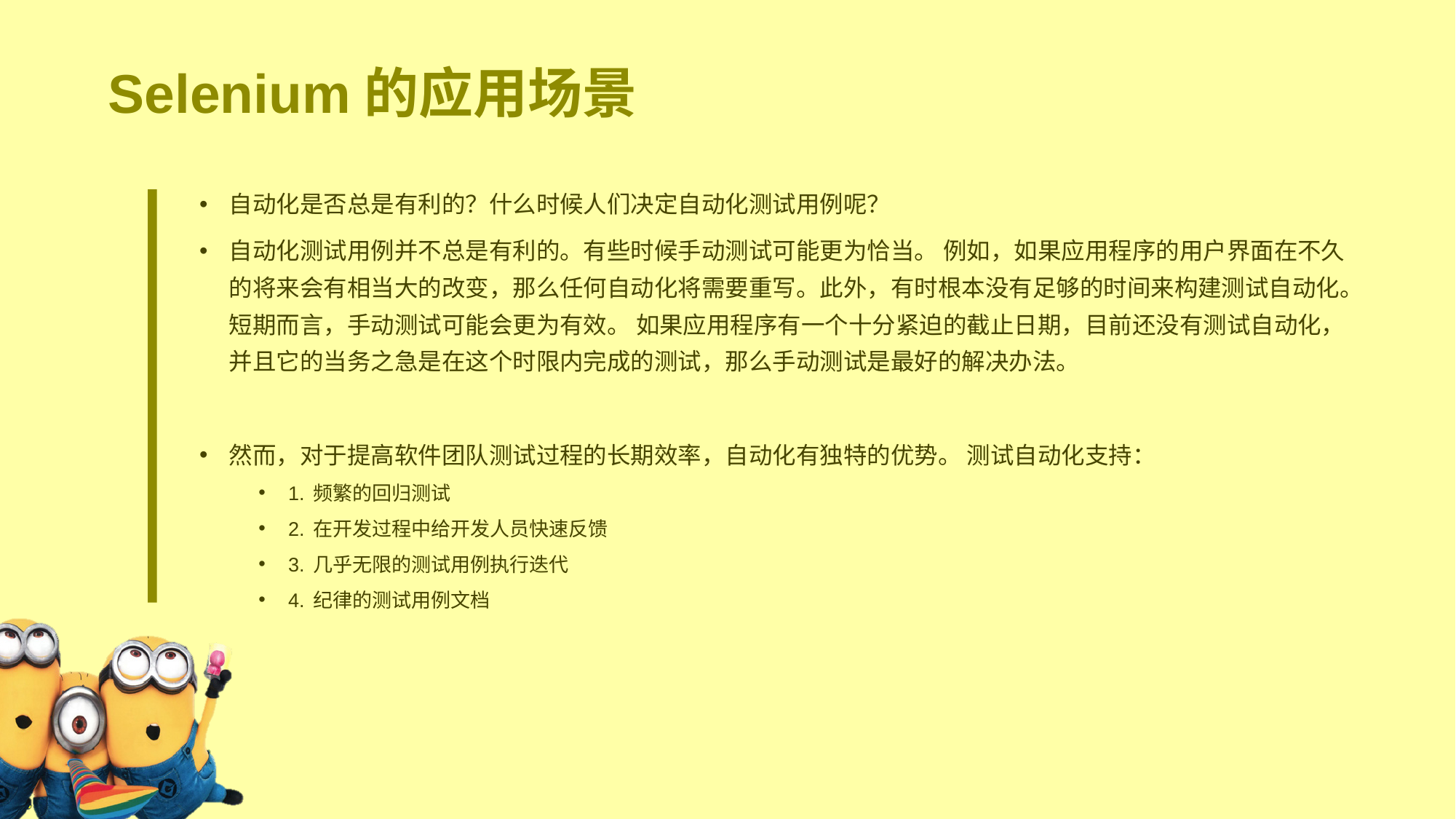

# Selenium的应用场景
自动化是否总是有利的？什么时候人们决定自动化测试用例呢？
自动化测试用例并不总是有利的。有些时候手动测试可能更为恰当。 例如，如果应用程序的用户界面在不久的将来会有相当大的改变，那么任何自动化将需要重写。此外，有时根本没有足够的时间来构建测试自动化。短期而言，手动测试可能会更为有效。 如果应用程序有一个十分紧迫的截止日期，目前还没有测试自动化，并且它的当务之急是在这个时限内完成的测试，那么手动测试是最好的解决办法。

然而，对于提高软件团队测试过程的长期效率，自动化有独特的优势。 测试自动化支持：
1. 频繁的回归测试
2. 在开发过程中给开发人员快速反馈
3. 几乎无限的测试用例执行迭代
4. 纪律的测试用例文档